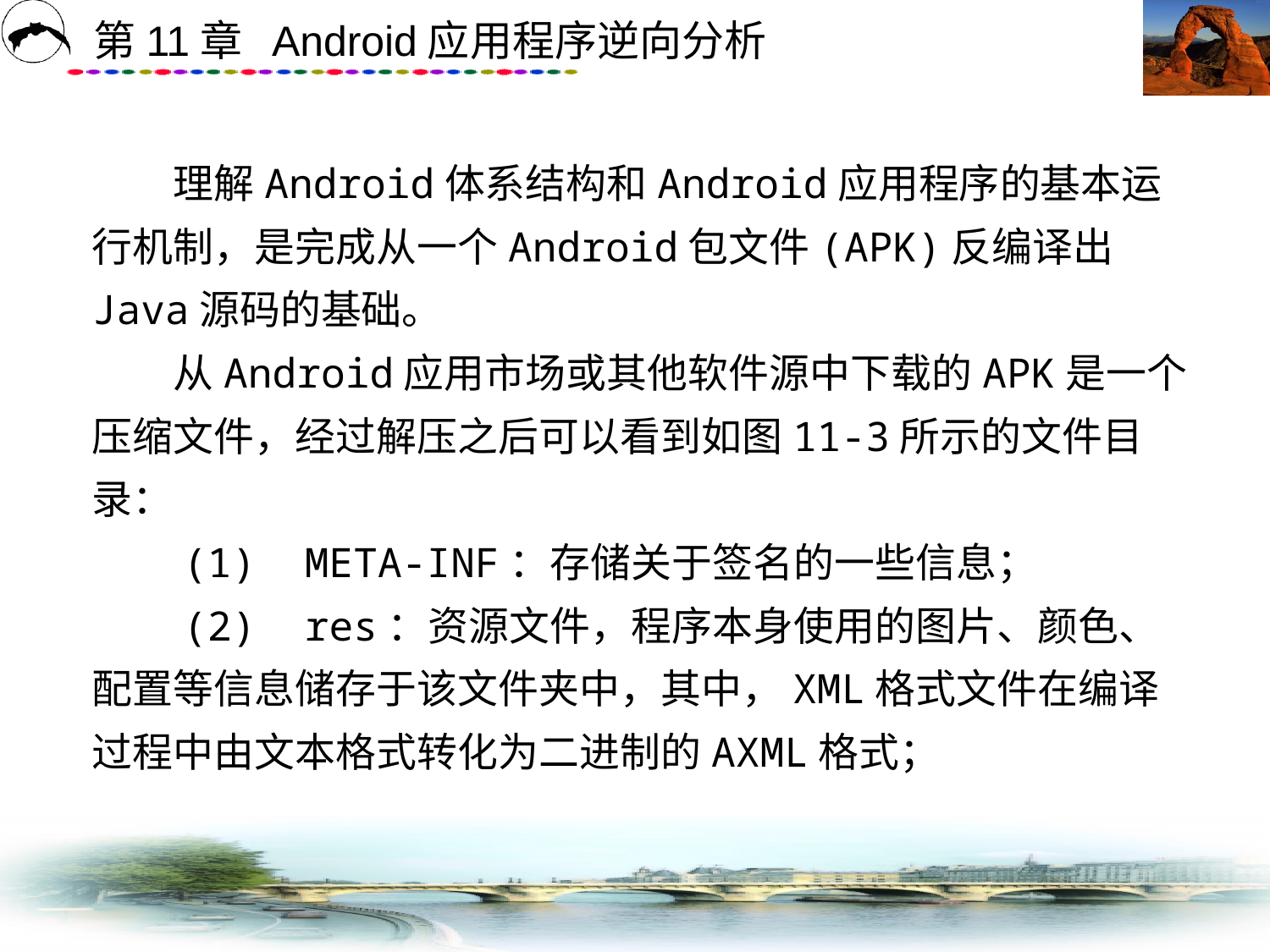

# 理解Android体系结构和Android应用程序的基本运行机制，是完成从一个Android包文件(APK)反编译出Java源码的基础。 　　从Android应用市场或其他软件源中下载的APK是一个压缩文件，经过解压之后可以看到如图11-3所示的文件目录： 　　(1)  META-INF：存储关于签名的一些信息； 　　(2)  res：资源文件，程序本身使用的图片、颜色、配置等信息储存于该文件夹中，其中，XML格式文件在编译过程中由文本格式转化为二进制的AXML格式；